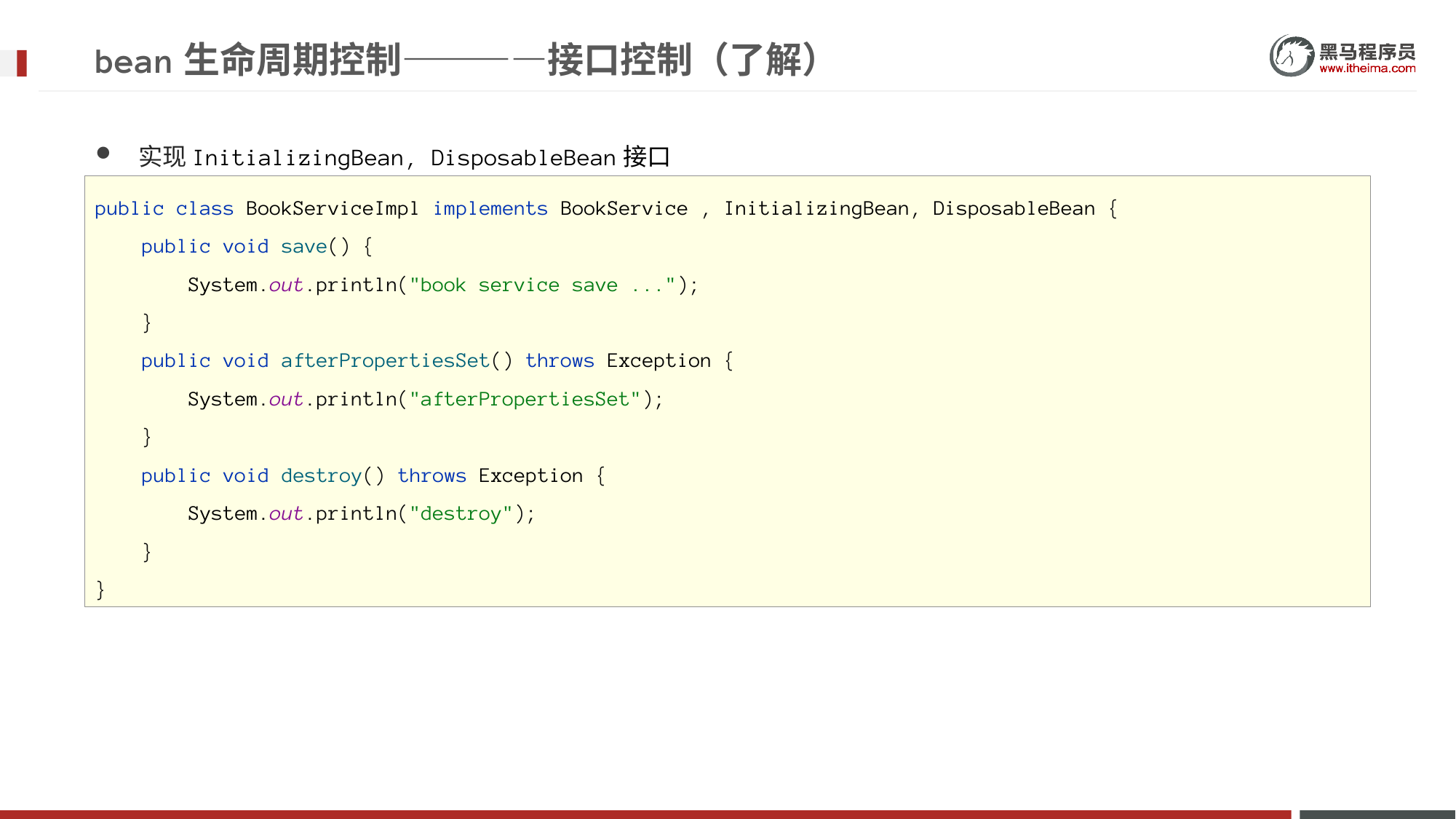

bean生命周期控制————接口控制（了解）
实现InitializingBean, DisposableBean接口

public class BookServiceImpl implements BookService , InitializingBean, DisposableBean {
    public void save() {
        System.out.println("book service save ...");
    }
    public void afterPropertiesSet() throws Exception {
        System.out.println("afterPropertiesSet");
    }
    public void destroy() throws Exception {
        System.out.println("destroy");
    }
}